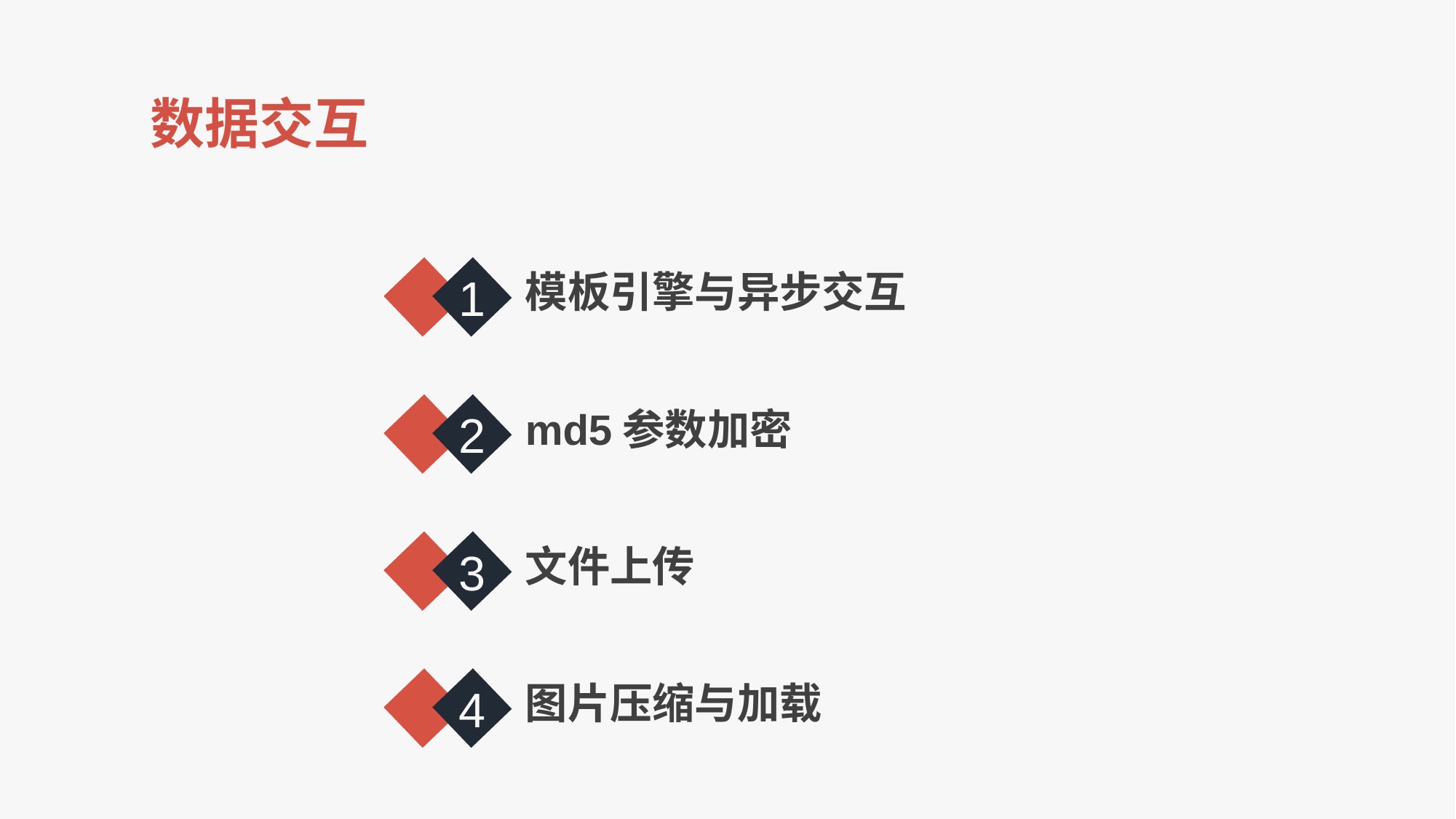

数据交互
1
模板引擎与异步交互

2
md5参数加密

3
文件上传

4
图片压缩与加载